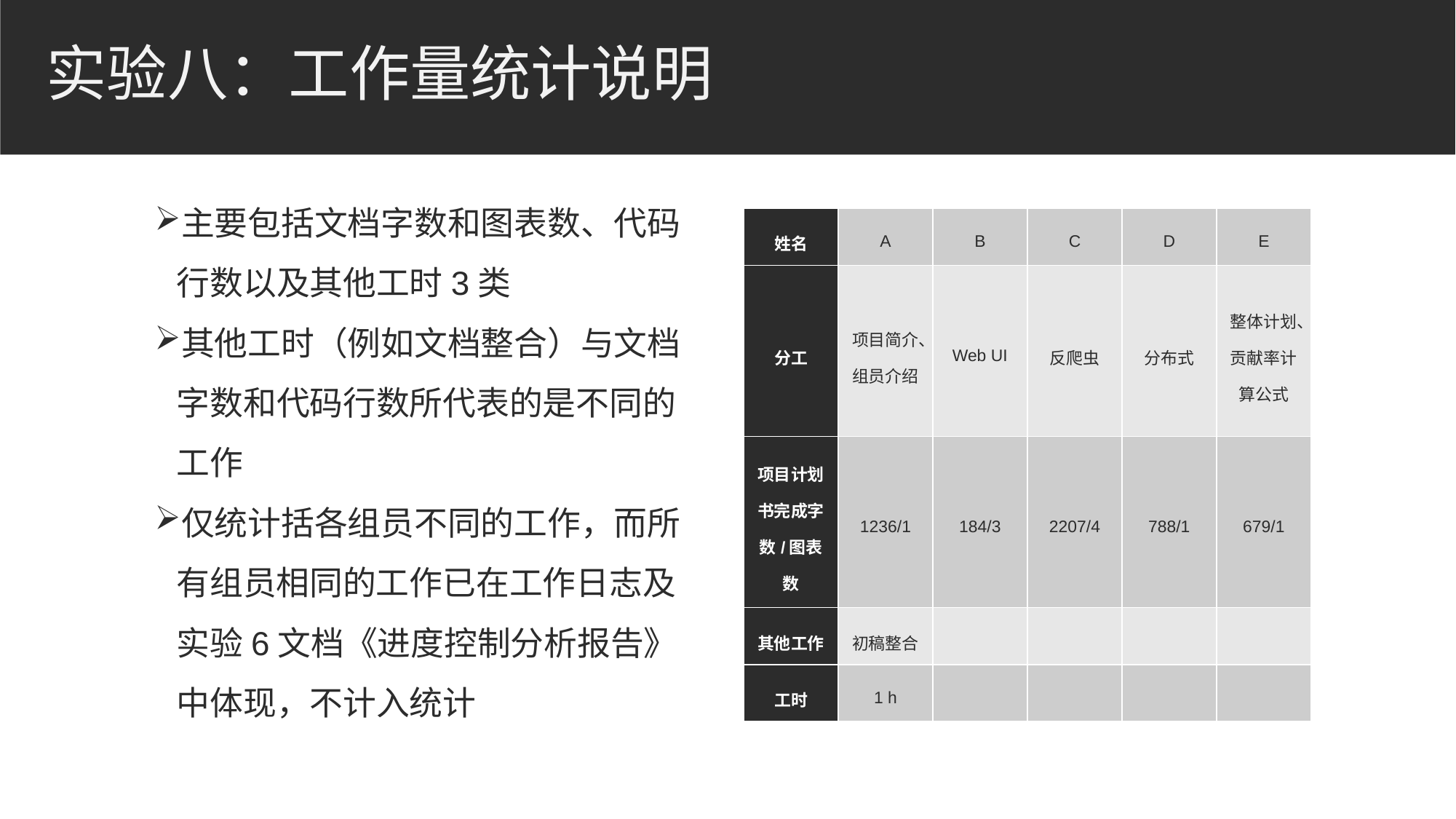

# 实验八：工作量统计说明
主要包括文档字数和图表数、代码行数以及其他工时3类
其他工时（例如文档整合）与文档字数和代码行数所代表的是不同的工作
仅统计括各组员不同的工作，而所有组员相同的工作已在工作日志及实验6文档《进度控制分析报告》中体现，不计入统计
| 姓名 | A | B | C | D | E |
| --- | --- | --- | --- | --- | --- |
| 分工 | 项目简介、组员介绍 | Web UI | 反爬虫 | 分布式 | 整体计划、贡献率计算公式 |
| 项目计划书完成字数/图表数 | 1236/1 | 184/3 | 2207/4 | 788/1 | 679/1 |
| 其他工作 | 初稿整合 |  |  |  |  |
| 工时 | 1 h |  |  |  |  |